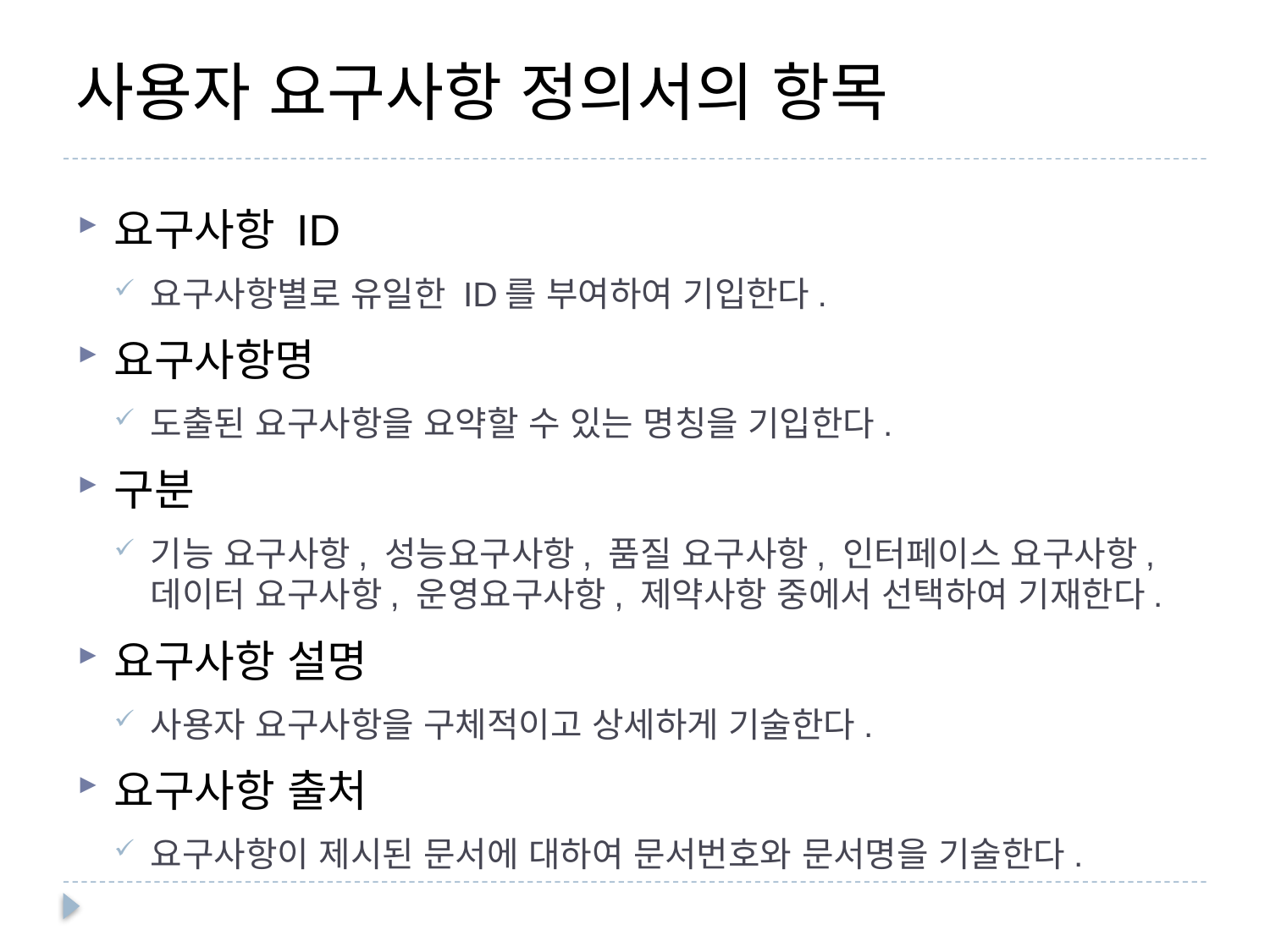

# 사용자 요구사항 정의서의 항목
요구사항 ID
요구사항별로 유일한 ID를 부여하여 기입한다.
요구사항명
도출된 요구사항을 요약할 수 있는 명칭을 기입한다.
구분
기능 요구사항, 성능요구사항, 품질 요구사항, 인터페이스 요구사항, 데이터 요구사항, 운영요구사항, 제약사항 중에서 선택하여 기재한다.
요구사항 설명
사용자 요구사항을 구체적이고 상세하게 기술한다.
요구사항 출처
요구사항이 제시된 문서에 대하여 문서번호와 문서명을 기술한다.